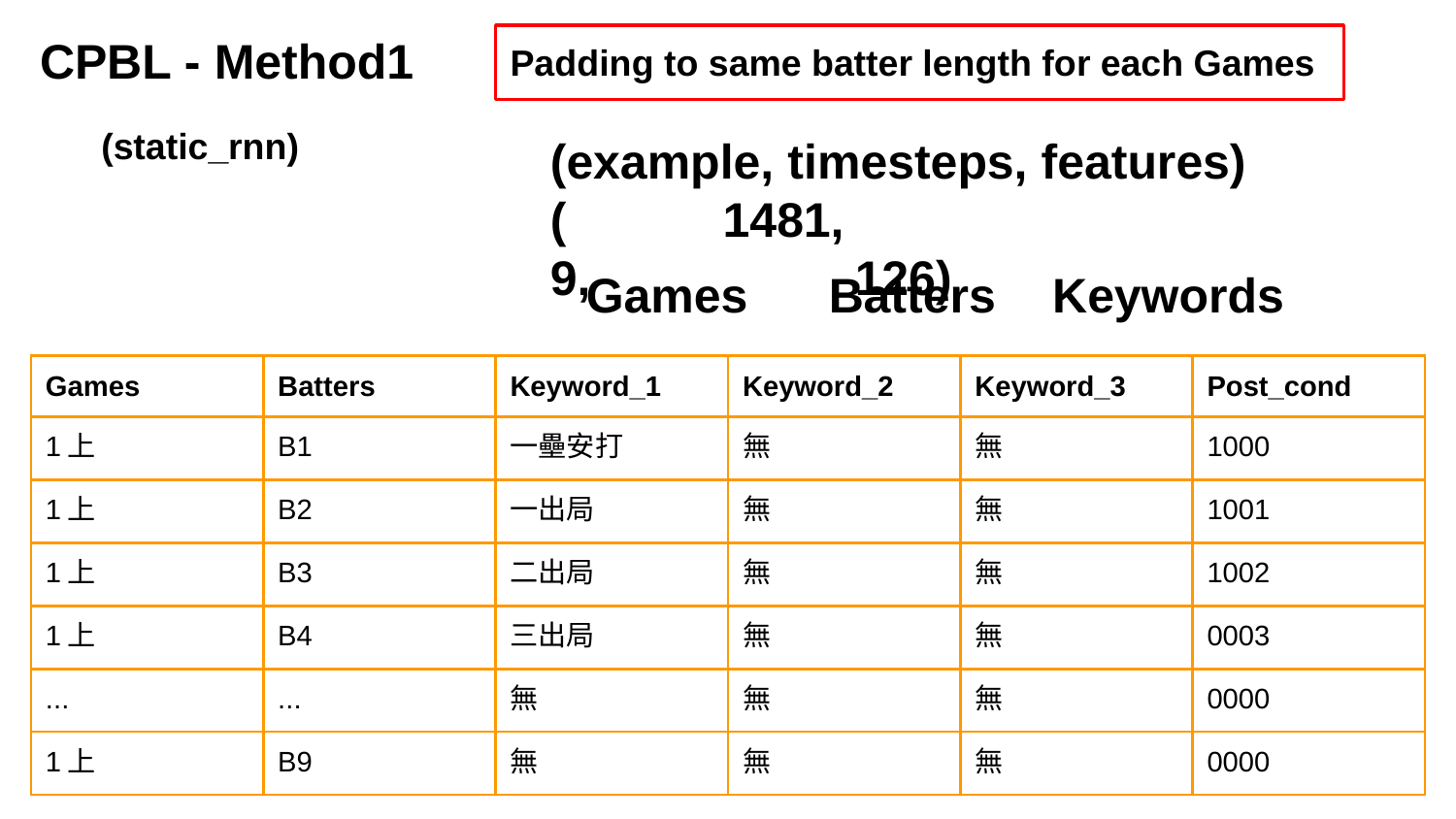

CPBL - Method1
Padding to same batter length for each Games
(static_rnn)
(example, timesteps, features)
(  	  1481,			9,		 126)
Games
Batters
Keywords
| Games | Batters | Keyword\_1 | Keyword\_2 | Keyword\_3 | Post\_cond |
| --- | --- | --- | --- | --- | --- |
| 1上 | B1 | 一壘安打 | 無 | 無 | 1000 |
| 1上 | B2 | 一出局 | 無 | 無 | 1001 |
| 1上 | B3 | 二出局 | 無 | 無 | 1002 |
| 1上 | B4 | 三出局 | 無 | 無 | 0003 |
| ... | ... | 無 | 無 | 無 | 0000 |
| 1上 | B9 | 無 | 無 | 無 | 0000 |